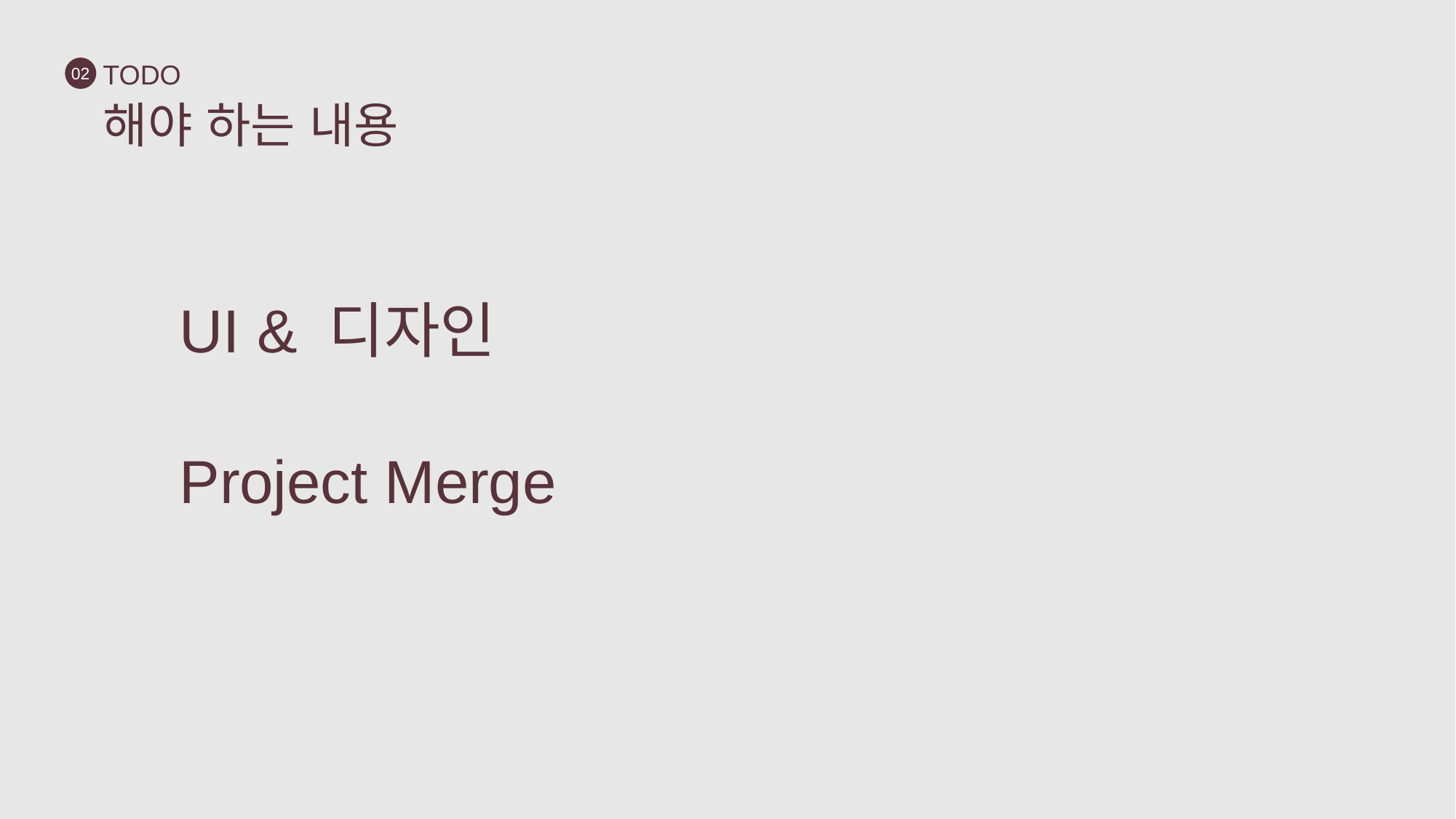

TODO

02
해야 하는 내용
UI & 디자인
Project Merge